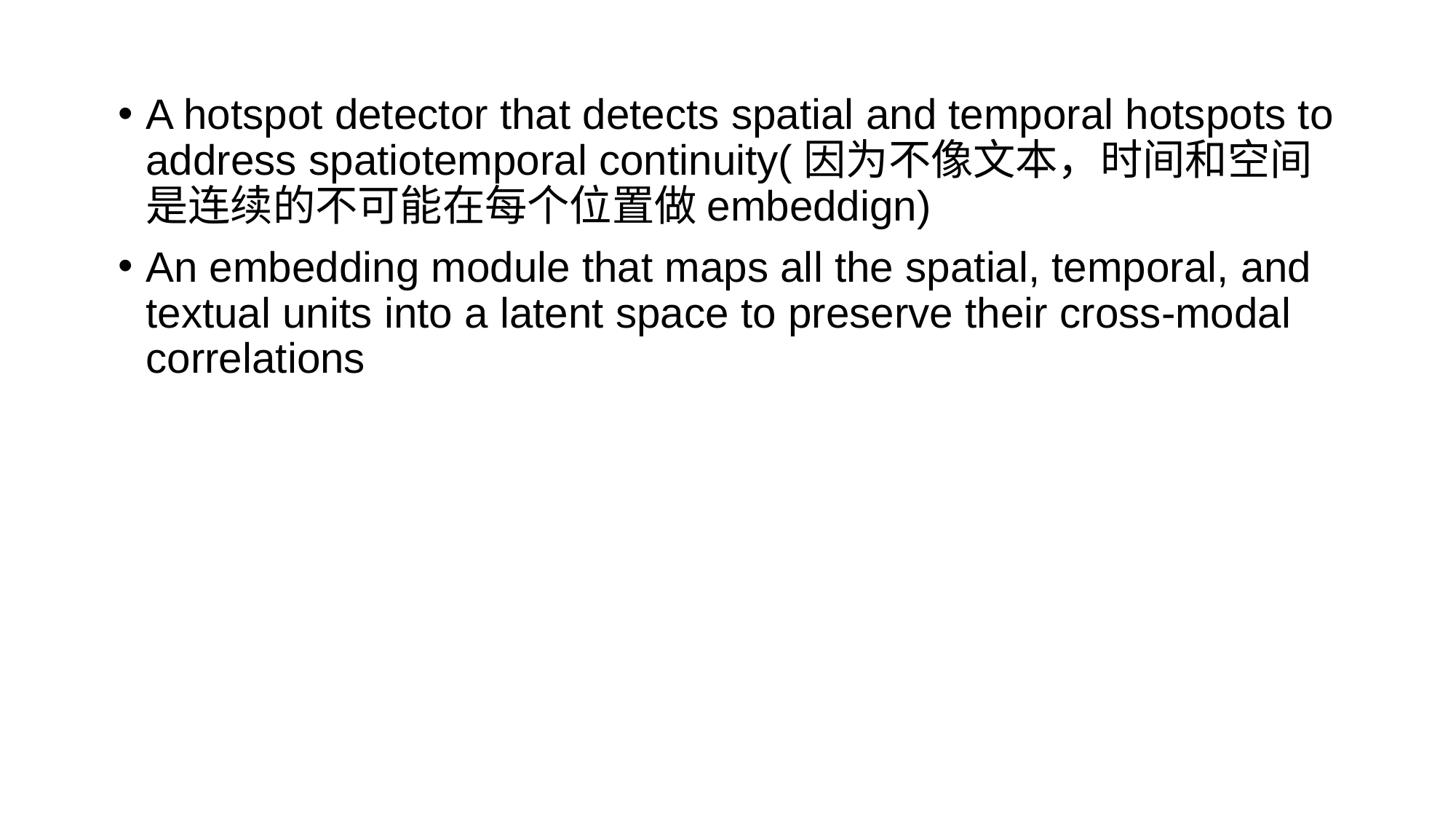

A hotspot detector that detects spatial and temporal hotspots to address spatiotemporal continuity(因为不像文本，时间和空间是连续的不可能在每个位置做embeddign)
An embedding module that maps all the spatial, temporal, and textual units into a latent space to preserve their cross-modal correlations